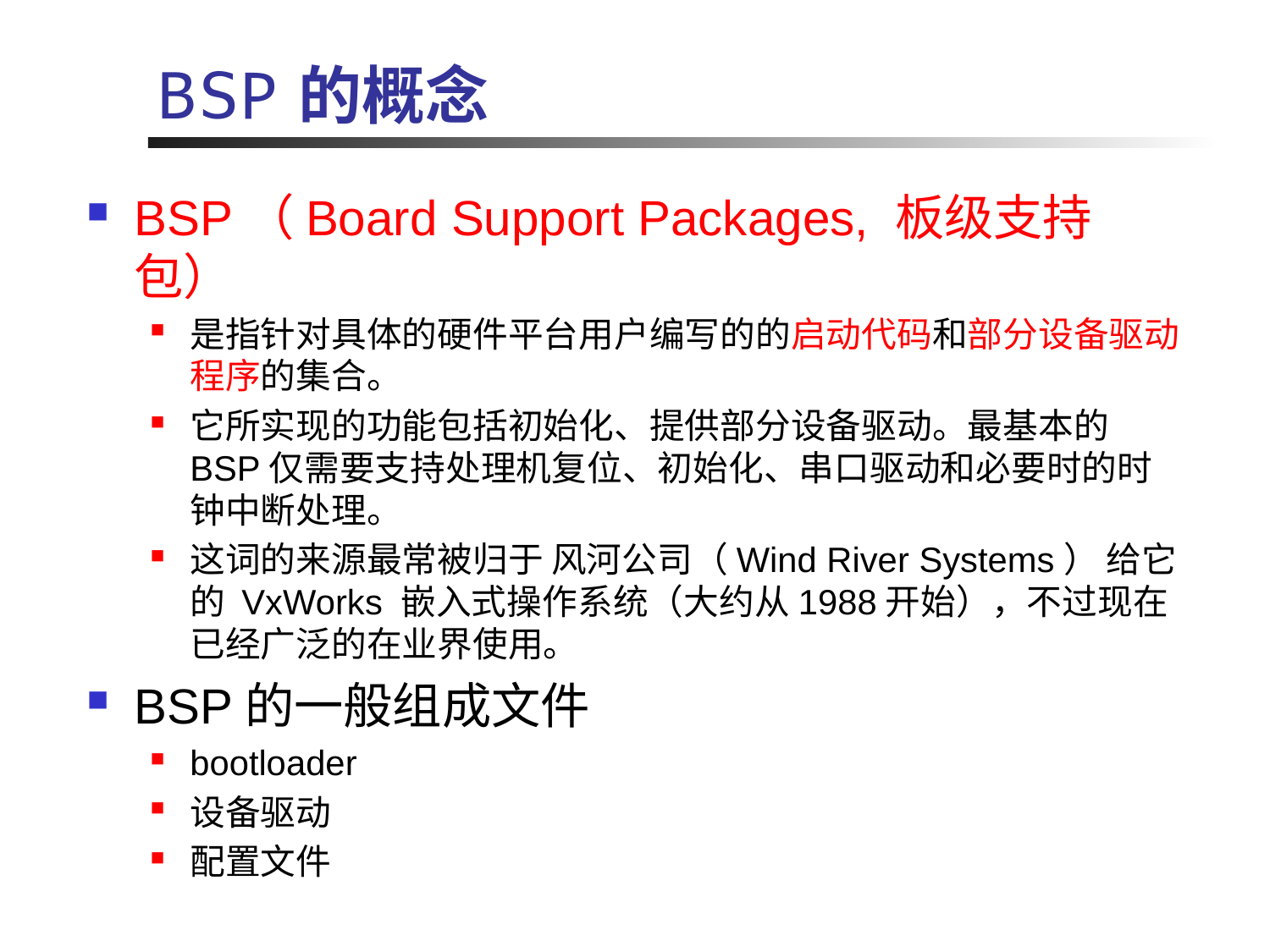

# BSP的概念
BSP（Board Support Packages, 板级支持包）
是指针对具体的硬件平台用户编写的的启动代码和部分设备驱动程序的集合。
它所实现的功能包括初始化、提供部分设备驱动。最基本的BSP仅需要支持处理机复位、初始化、串口驱动和必要时的时钟中断处理。
这词的来源最常被归于 风河公司（Wind River Systems） 给它的 VxWorks 嵌入式操作系统（大约从1988开始），不过现在已经广泛的在业界使用。
BSP的一般组成文件
bootloader
设备驱动
配置文件